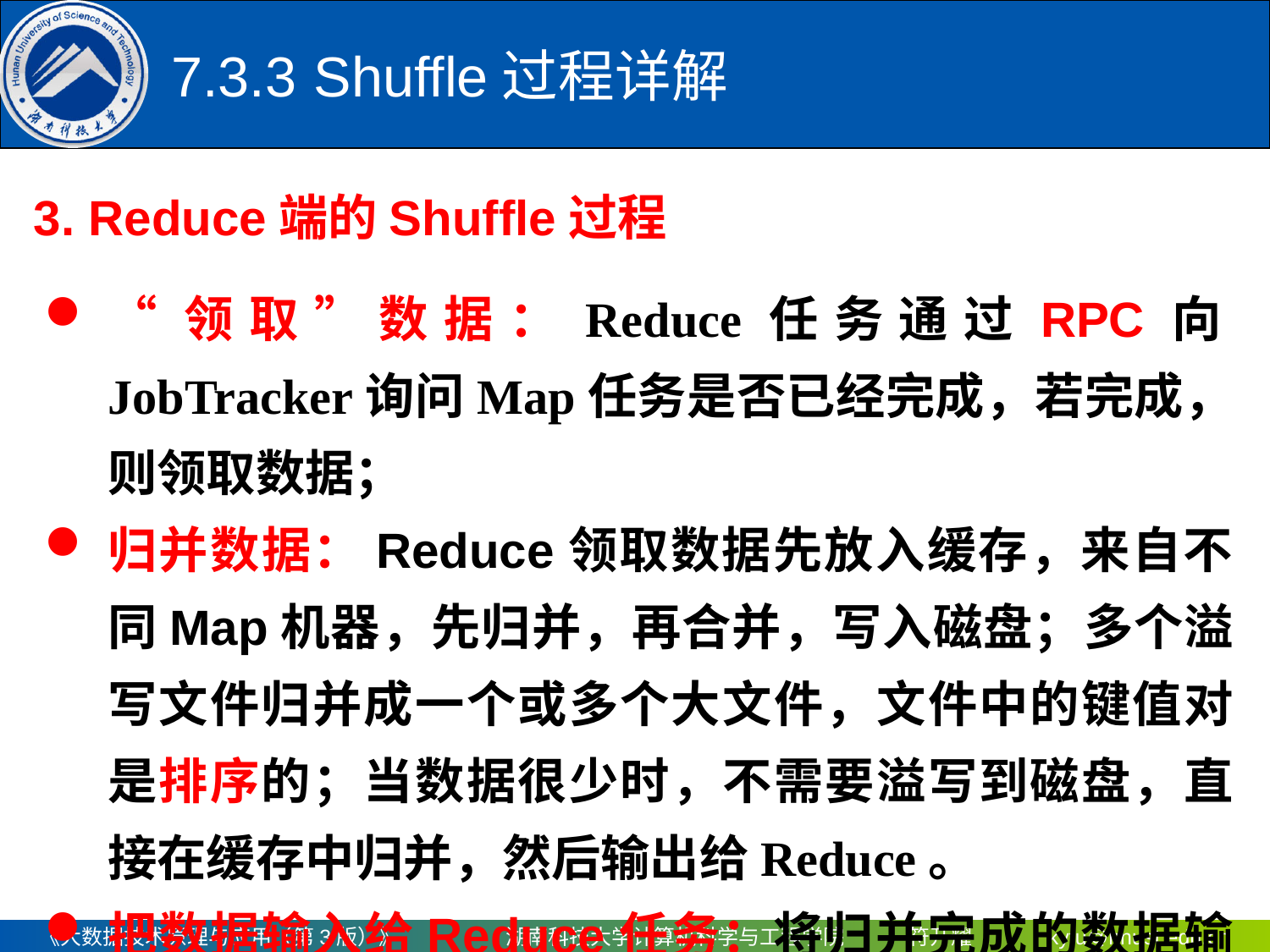

# 7.3.3	 Shuffle过程详解
3. Reduce端的Shuffle过程
“领取”数据：Reduce任务通过RPC向JobTracker询问Map任务是否已经完成，若完成，则领取数据；
归并数据：Reduce领取数据先放入缓存，来自不同Map机器，先归并，再合并，写入磁盘；多个溢写文件归并成一个或多个大文件，文件中的键值对是排序的；当数据很少时，不需要溢写到磁盘，直接在缓存中归并，然后输出给Reduce。
把数据输入给Reduce任务：将归并完成的数据输入。